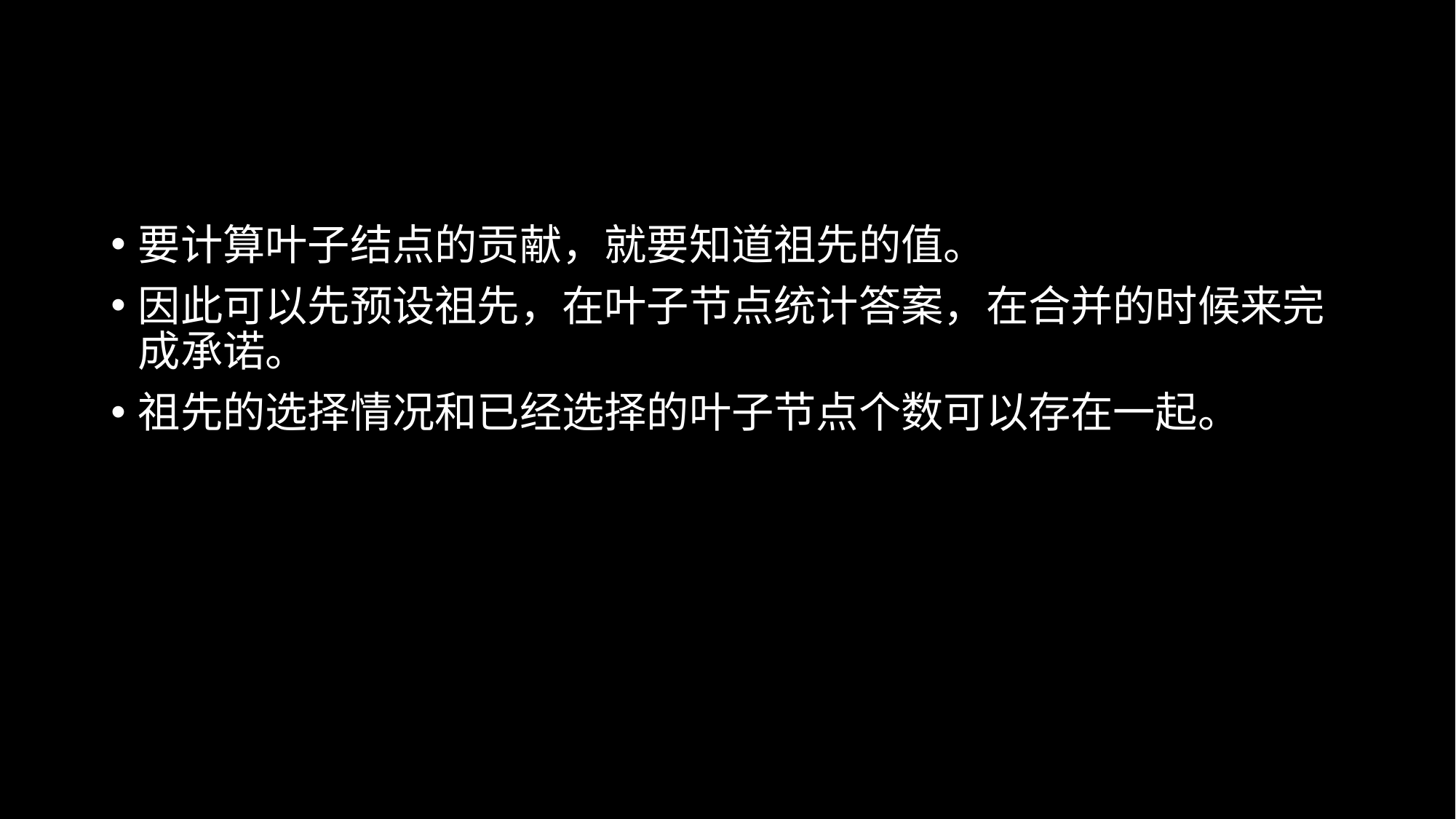

#
要计算叶子结点的贡献，就要知道祖先的值。
因此可以先预设祖先，在叶子节点统计答案，在合并的时候来完成承诺。
祖先的选择情况和已经选择的叶子节点个数可以存在一起。